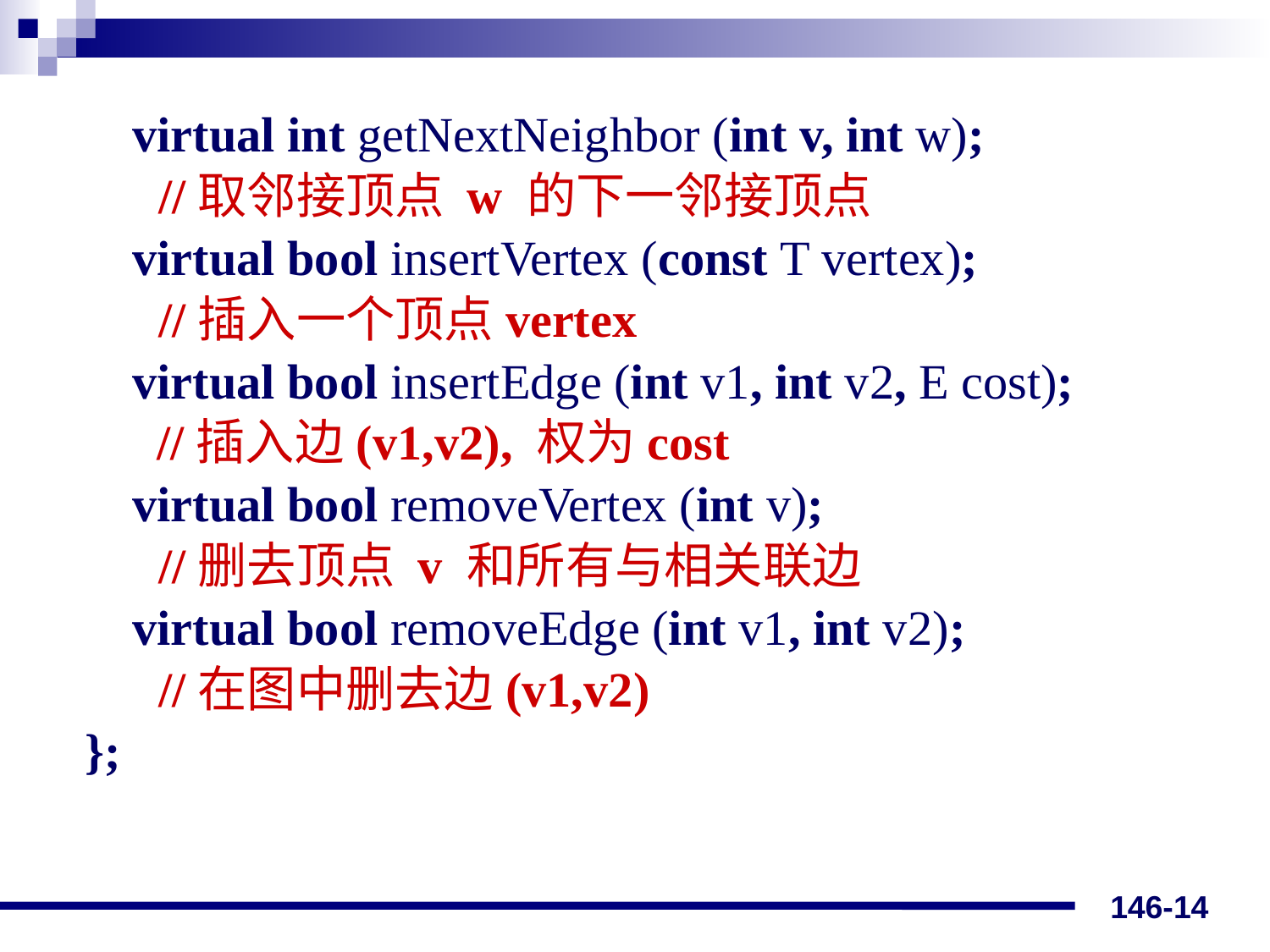

virtual int getNextNeighbor (int v, int w);
      //取邻接顶点 w 的下一邻接顶点
   	virtual bool insertVertex (const T vertex);
      //插入一个顶点vertex
   	virtual bool insertEdge (int v1, int v2, E cost);
 	  //插入边(v1,v2), 权为cost
   	virtual bool removeVertex (int v);
      //删去顶点 v 和所有与相关联边
   	virtual bool removeEdge (int v1, int v2);
      //在图中删去边(v1,v2)
};
146-14